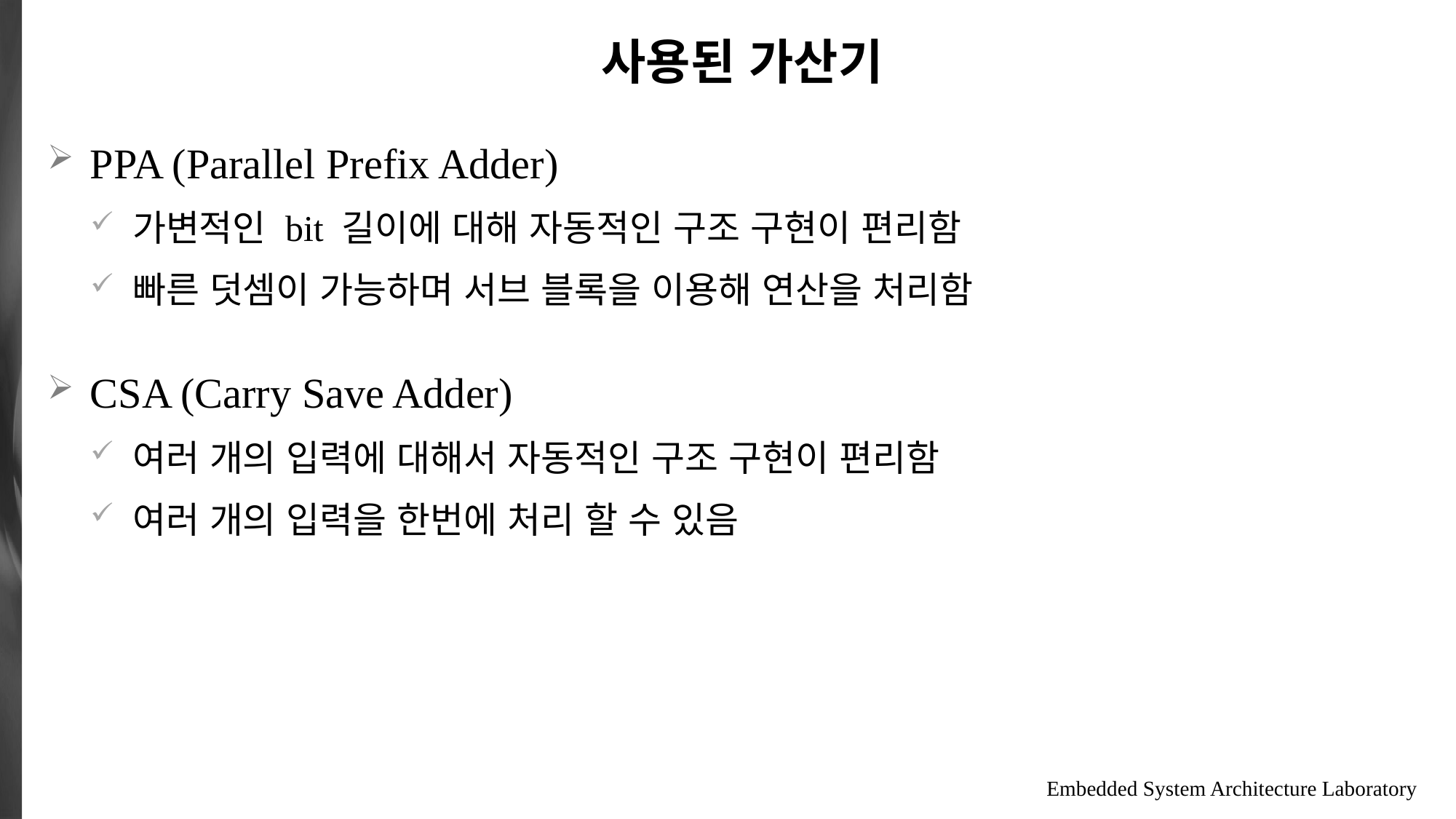

# 사용된 가산기
PPA (Parallel Prefix Adder)
가변적인 bit 길이에 대해 자동적인 구조 구현이 편리함
빠른 덧셈이 가능하며 서브 블록을 이용해 연산을 처리함
CSA (Carry Save Adder)
여러 개의 입력에 대해서 자동적인 구조 구현이 편리함
여러 개의 입력을 한번에 처리 할 수 있음